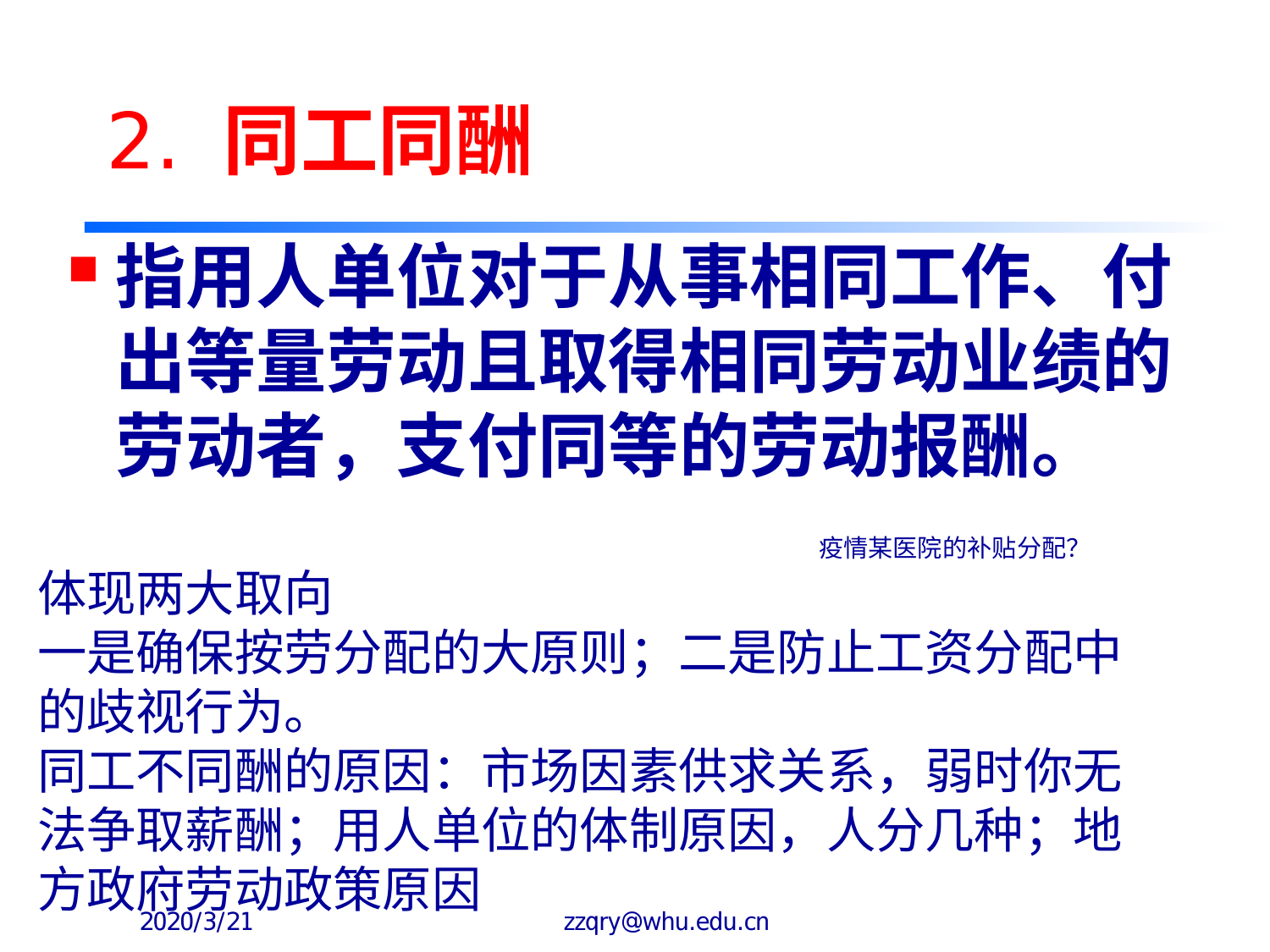

# 2. 同工同酬
指用人单位对于从事相同工作、付出等量劳动且取得相同劳动业绩的劳动者，支付同等的劳动报酬。
疫情某医院的补贴分配？
体现两大取向
一是确保按劳分配的大原则；二是防止工资分配中的歧视行为。
同工不同酬的原因：市场因素供求关系，弱时你无法争取薪酬；用人单位的体制原因，人分几种；地方政府劳动政策原因
2020/3/21
zzqry@whu.edu.cn